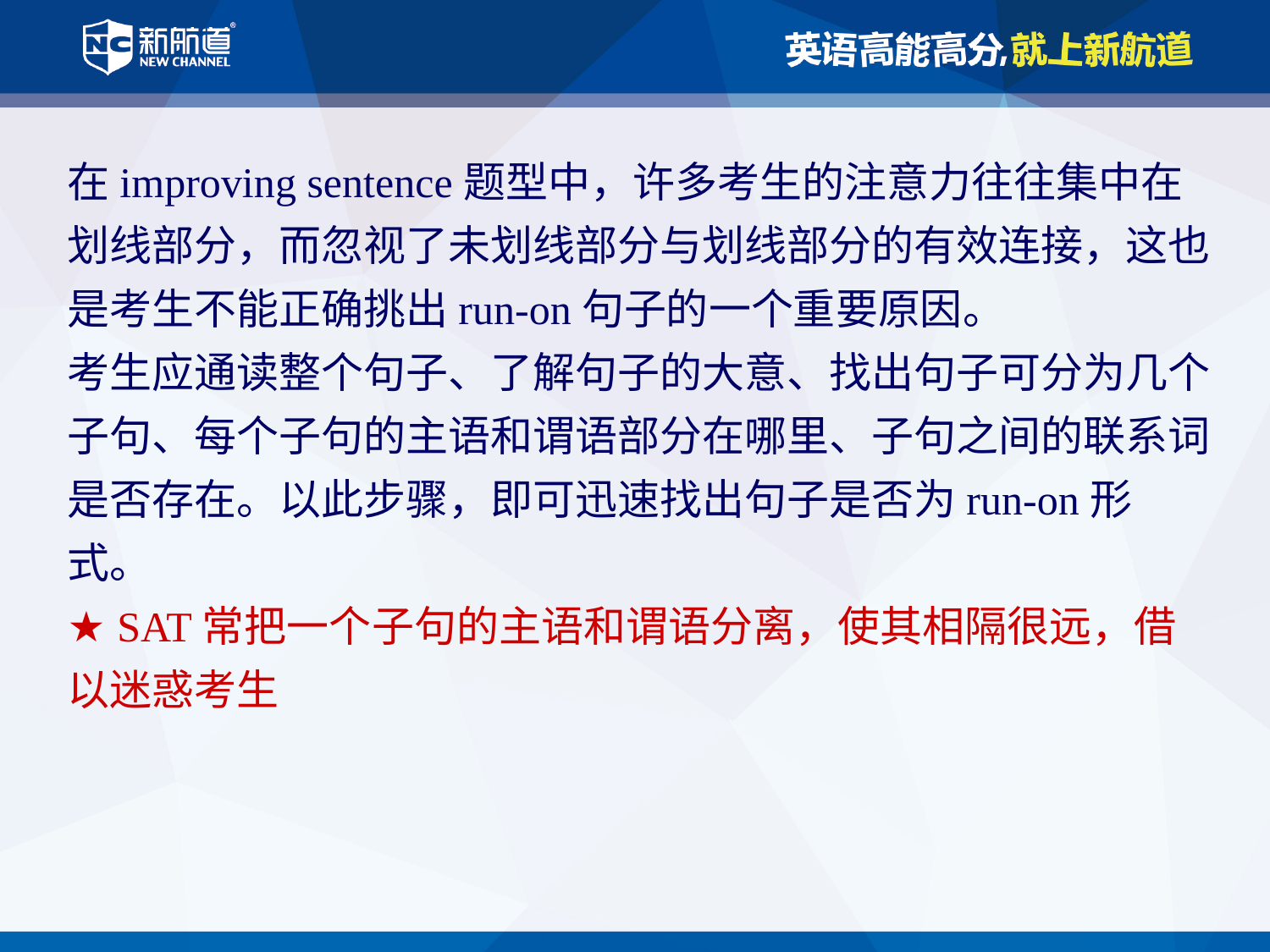

在improving sentence题型中，许多考生的注意力往往集中在划线部分，而忽视了未划线部分与划线部分的有效连接，这也是考生不能正确挑出run-on句子的一个重要原因。
考生应通读整个句子、了解句子的大意、找出句子可分为几个子句、每个子句的主语和谓语部分在哪里、子句之间的联系词是否存在。以此步骤，即可迅速找出句子是否为run-on形式。
★ SAT常把一个子句的主语和谓语分离，使其相隔很远，借以迷惑考生